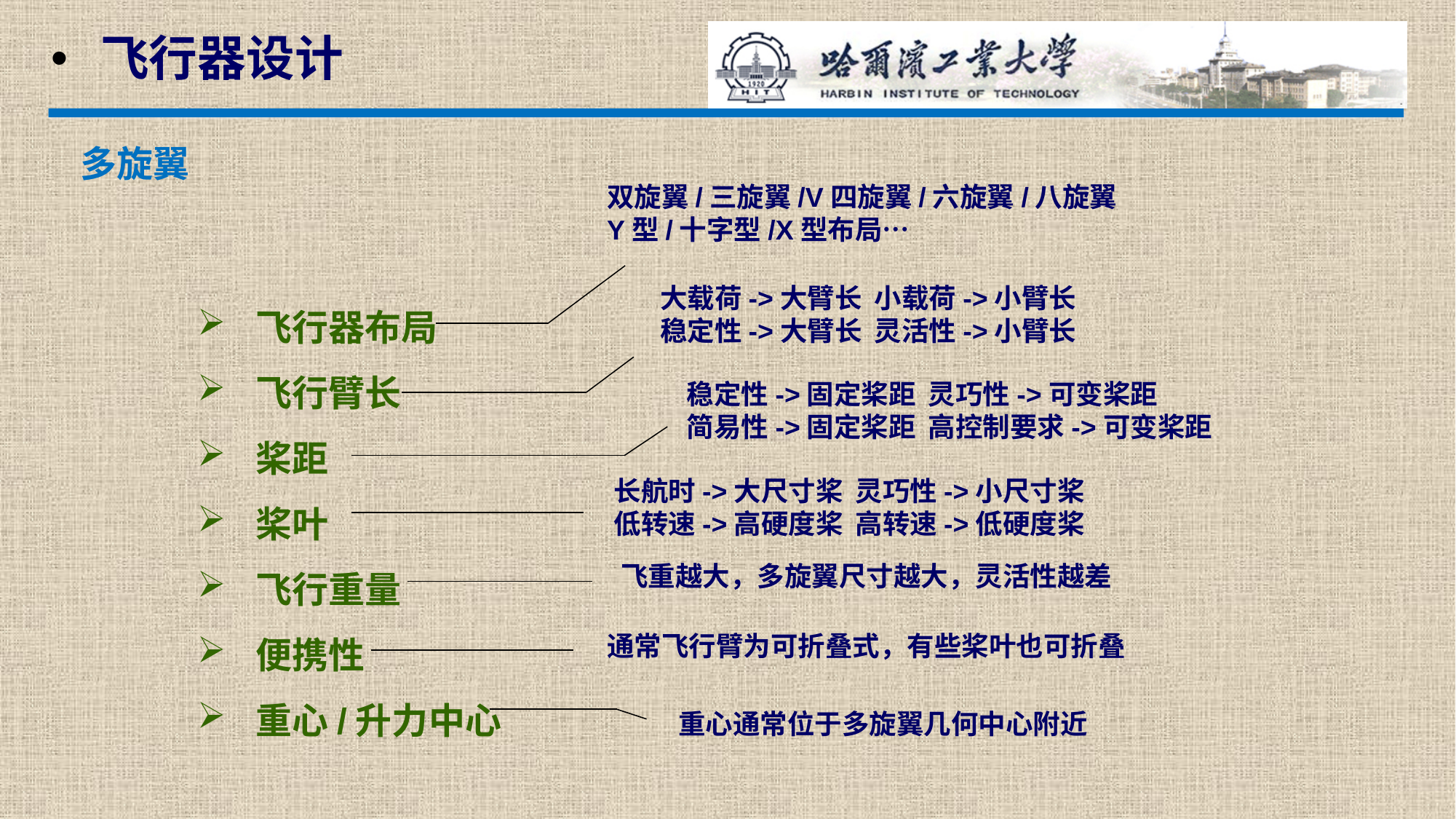

飞行器设计
多旋翼
双旋翼/三旋翼/V四旋翼/六旋翼/八旋翼
Y型/十字型/X型布局…
大载荷->大臂长  小载荷->小臂长
稳定性->大臂长  灵活性->小臂长
 飞行器布局
 飞行臂长
 桨距
 桨叶
 飞行重量
 便携性
 重心/升力中心
稳定性->固定桨距  灵巧性->可变桨距
简易性->固定桨距  高控制要求->可变桨距
长航时->大尺寸桨  灵巧性->小尺寸桨
低转速->高硬度桨  高转速->低硬度桨
飞重越大，多旋翼尺寸越大，灵活性越差
通常飞行臂为可折叠式，有些桨叶也可折叠
重心通常位于多旋翼几何中心附近